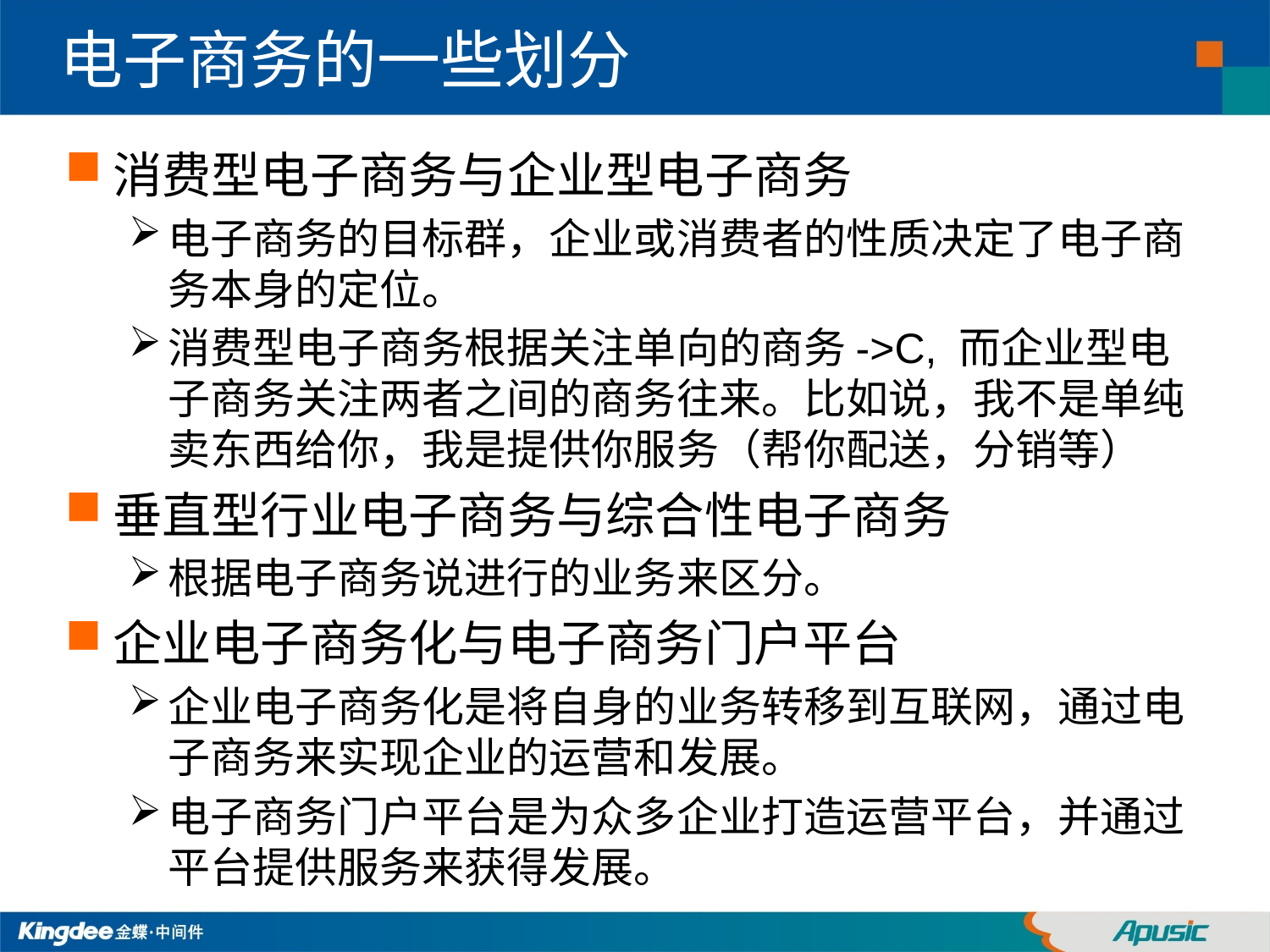

# 电子商务的一些划分
消费型电子商务与企业型电子商务
电子商务的目标群，企业或消费者的性质决定了电子商务本身的定位。
消费型电子商务根据关注单向的商务->C, 而企业型电子商务关注两者之间的商务往来。比如说，我不是单纯卖东西给你，我是提供你服务（帮你配送，分销等）
垂直型行业电子商务与综合性电子商务
根据电子商务说进行的业务来区分。
企业电子商务化与电子商务门户平台
企业电子商务化是将自身的业务转移到互联网，通过电子商务来实现企业的运营和发展。
电子商务门户平台是为众多企业打造运营平台，并通过平台提供服务来获得发展。